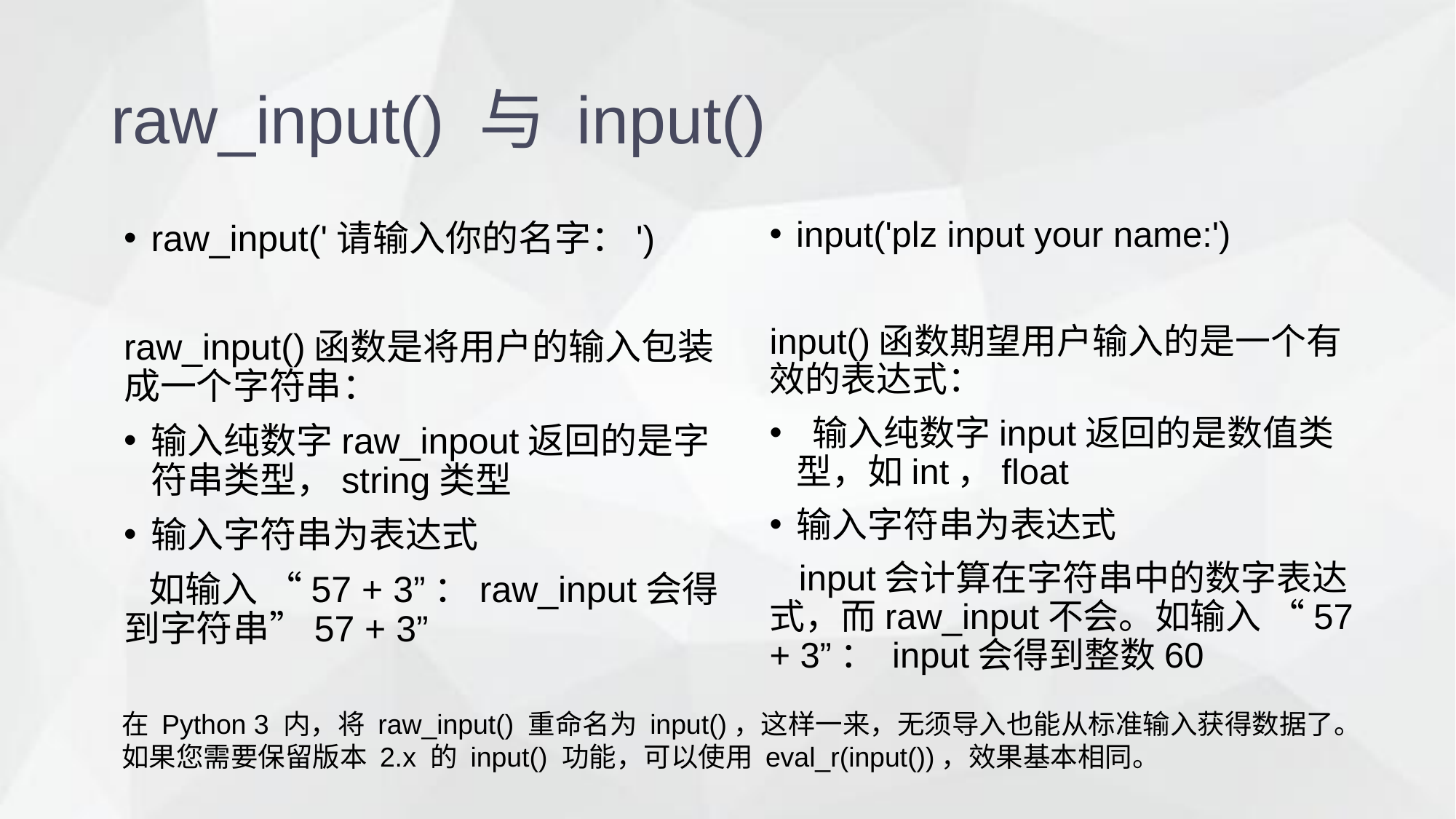

raw_input() 与 input()
input('plz input your name:')

input()函数期望用户输入的是一个有效的表达式：
 输入纯数字input返回的是数值类型，如int，float
输入字符串为表达式
   input会计算在字符串中的数字表达式，而raw_input不会。如输入 “57 + 3”： input会得到整数60
raw_input('请输入你的名字：')

raw_input()函数是将用户的输入包装成一个字符串：
输入纯数字raw_inpout返回的是字符串类型，string类型
输入字符串为表达式
  如输入 “57 + 3”：raw_input会得到字符串”57 + 3”

在 Python 3 内，将 raw_input() 重命名为 input()，这样一来，无须导入也能从标准输入获得数据了。
如果您需要保留版本 2.x 的 input() 功能，可以使用 eval_r(input())，效果基本相同。